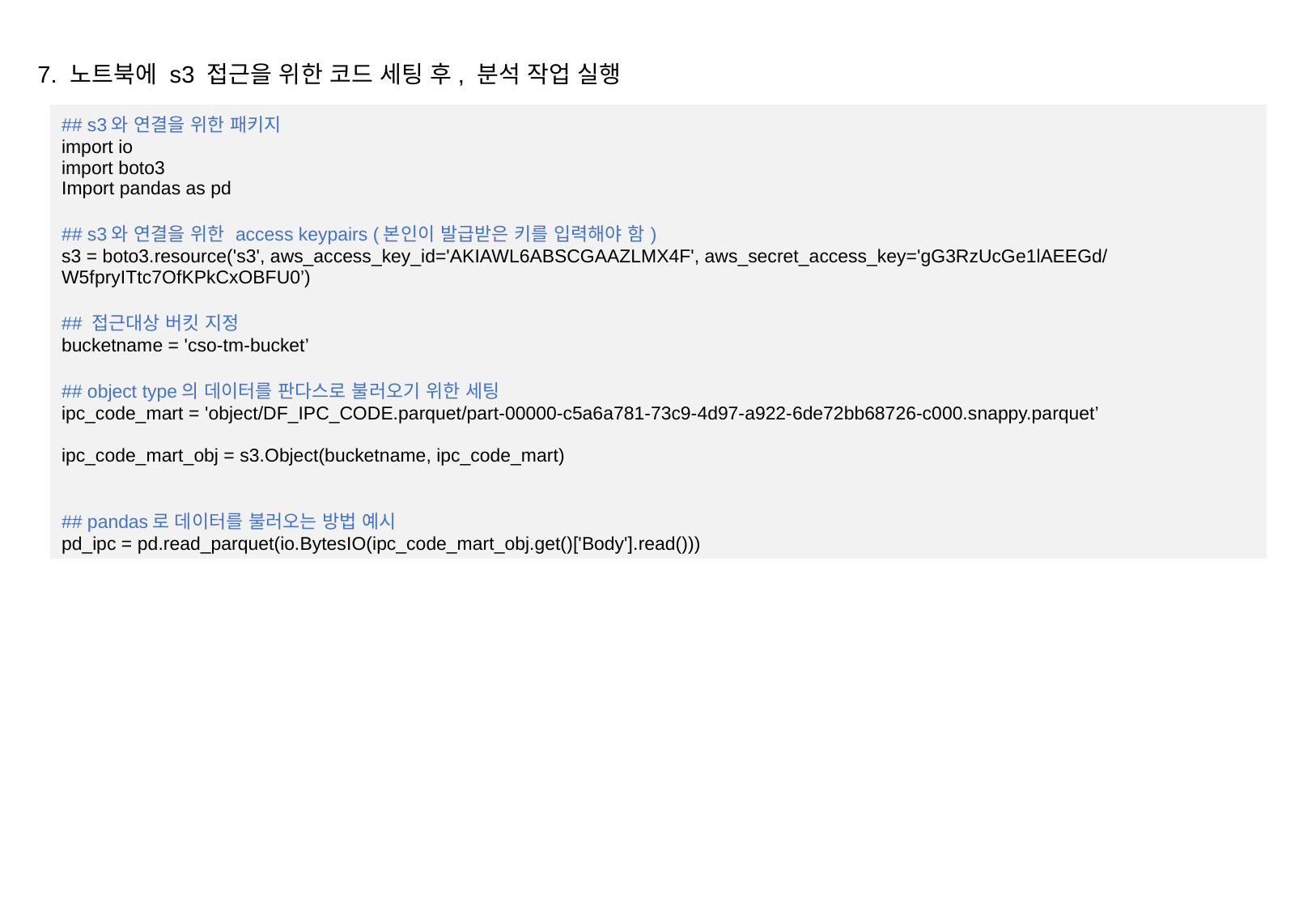

7. 노트북에 s3 접근을 위한 코드 세팅 후, 분석 작업 실행
| ## s3와 연결을 위한 패키지 import io import boto3 Import pandas as pd ## s3와 연결을 위한 access keypairs (본인이 발급받은 키를 입력해야 함) s3 = boto3.resource('s3', aws\_access\_key\_id='AKIAWL6ABSCGAAZLMX4F', aws\_secret\_access\_key='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’) ## 접근대상 버킷 지정 bucketname = 'cso-tm-bucket’ ## object type의 데이터를 판다스로 불러오기 위한 세팅 ipc\_code\_mart = 'object/DF\_IPC\_CODE.parquet/part-00000-c5a6a781-73c9-4d97-a922-6de72bb68726-c000.snappy.parquet’ ipc\_code\_mart\_obj = s3.Object(bucketname, ipc\_code\_mart) ## pandas로 데이터를 불러오는 방법 예시 pd\_ipc = pd.read\_parquet(io.BytesIO(ipc\_code\_mart\_obj.get()['Body'].read())) |
| --- |